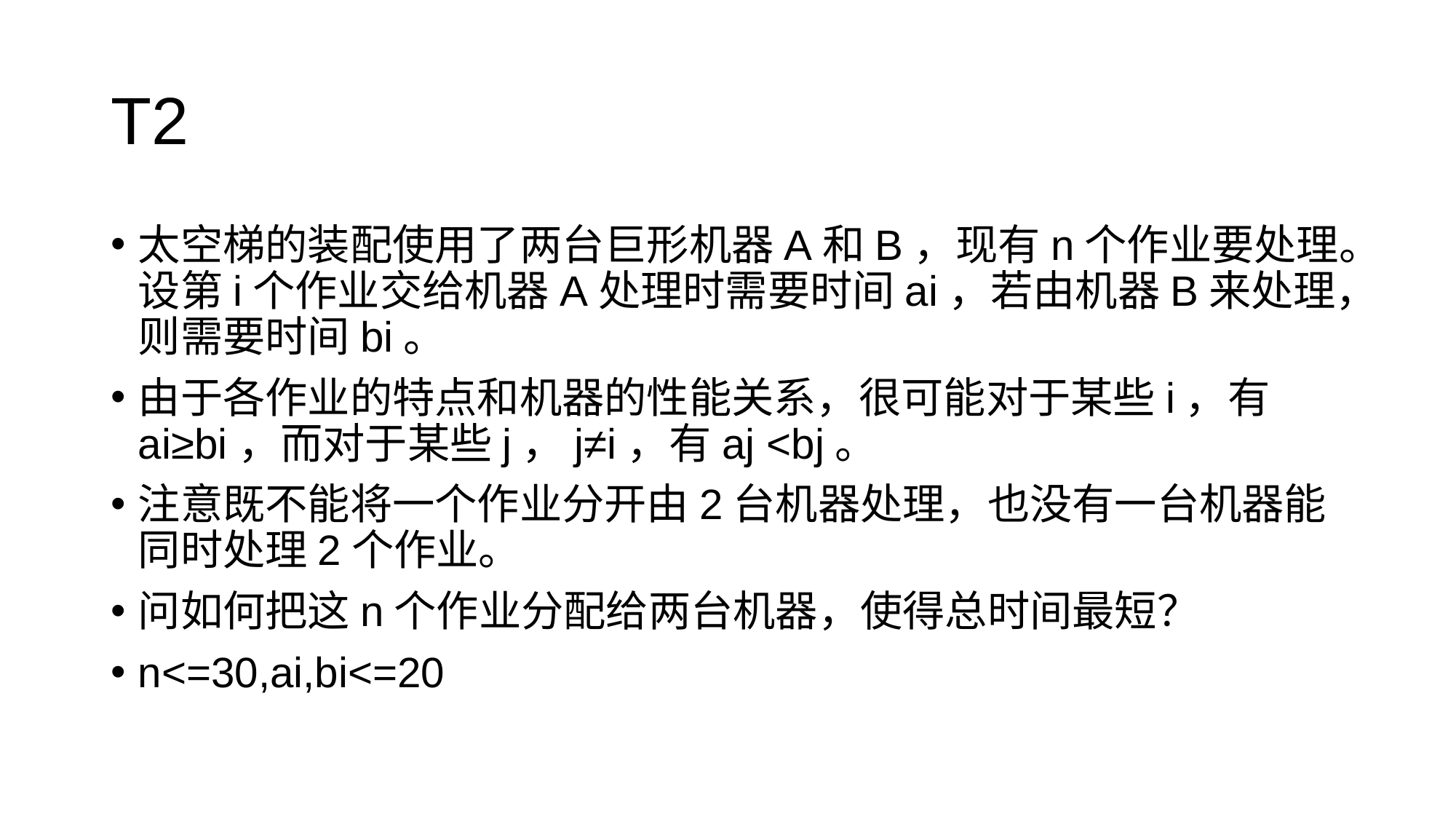

# T2
太空梯的装配使用了两台巨形机器A和B，现有n个作业要处理。设第i个作业交给机器A处理时需要时间ai，若由机器B来处理，则需要时间bi。
由于各作业的特点和机器的性能关系，很可能对于某些i，有ai≥bi，而对于某些j，j≠i，有aj <bj。
注意既不能将一个作业分开由2台机器处理，也没有一台机器能同时处理2个作业。
问如何把这n个作业分配给两台机器，使得总时间最短？
n<=30,ai,bi<=20